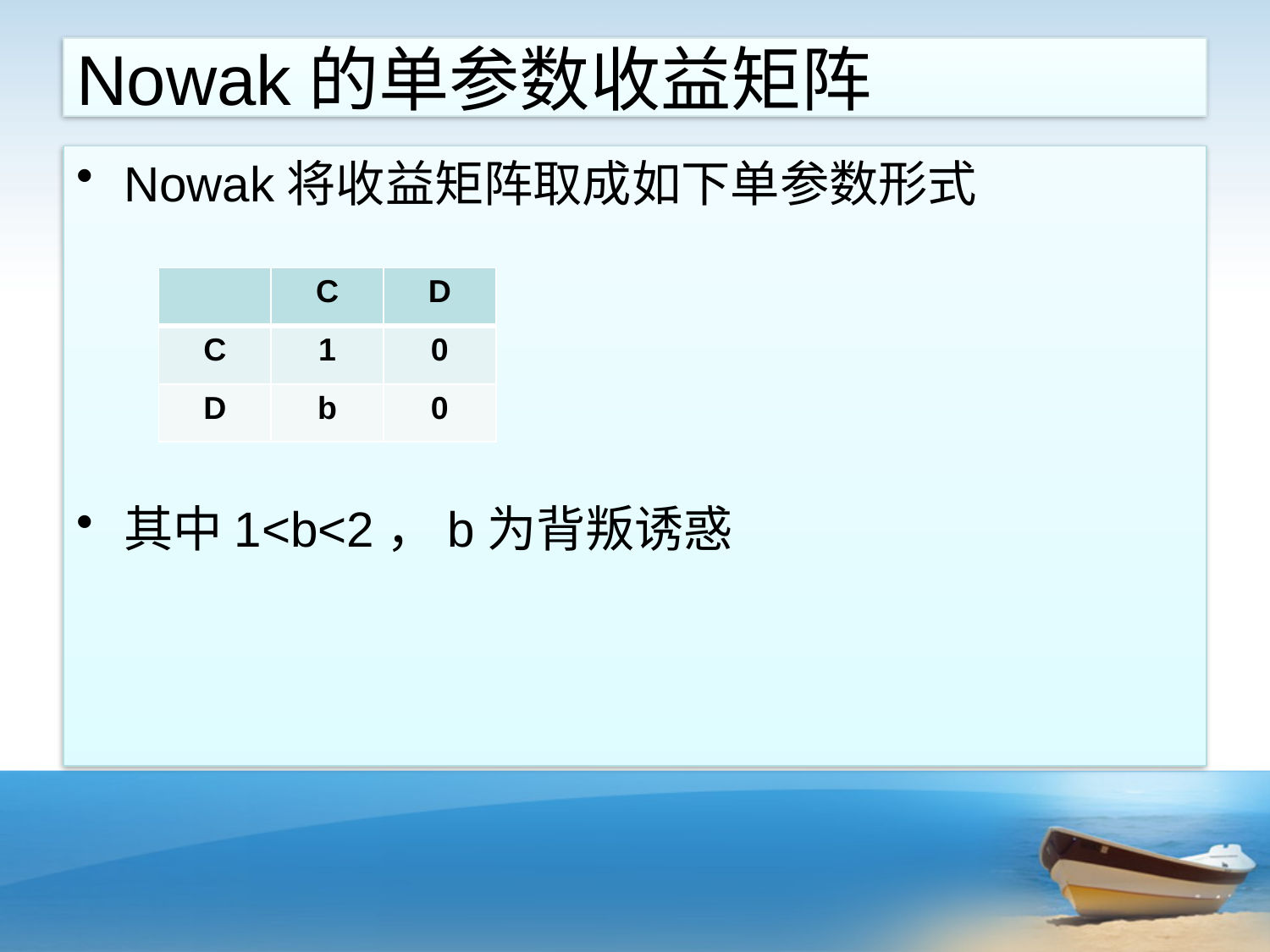

# Nowak的单参数收益矩阵
Nowak将收益矩阵取成如下单参数形式

其中1<b<2，b为背叛诱惑

|  | C | D |
| --- | --- | --- |
| C | 1 | 0 |
| D | b | 0 |